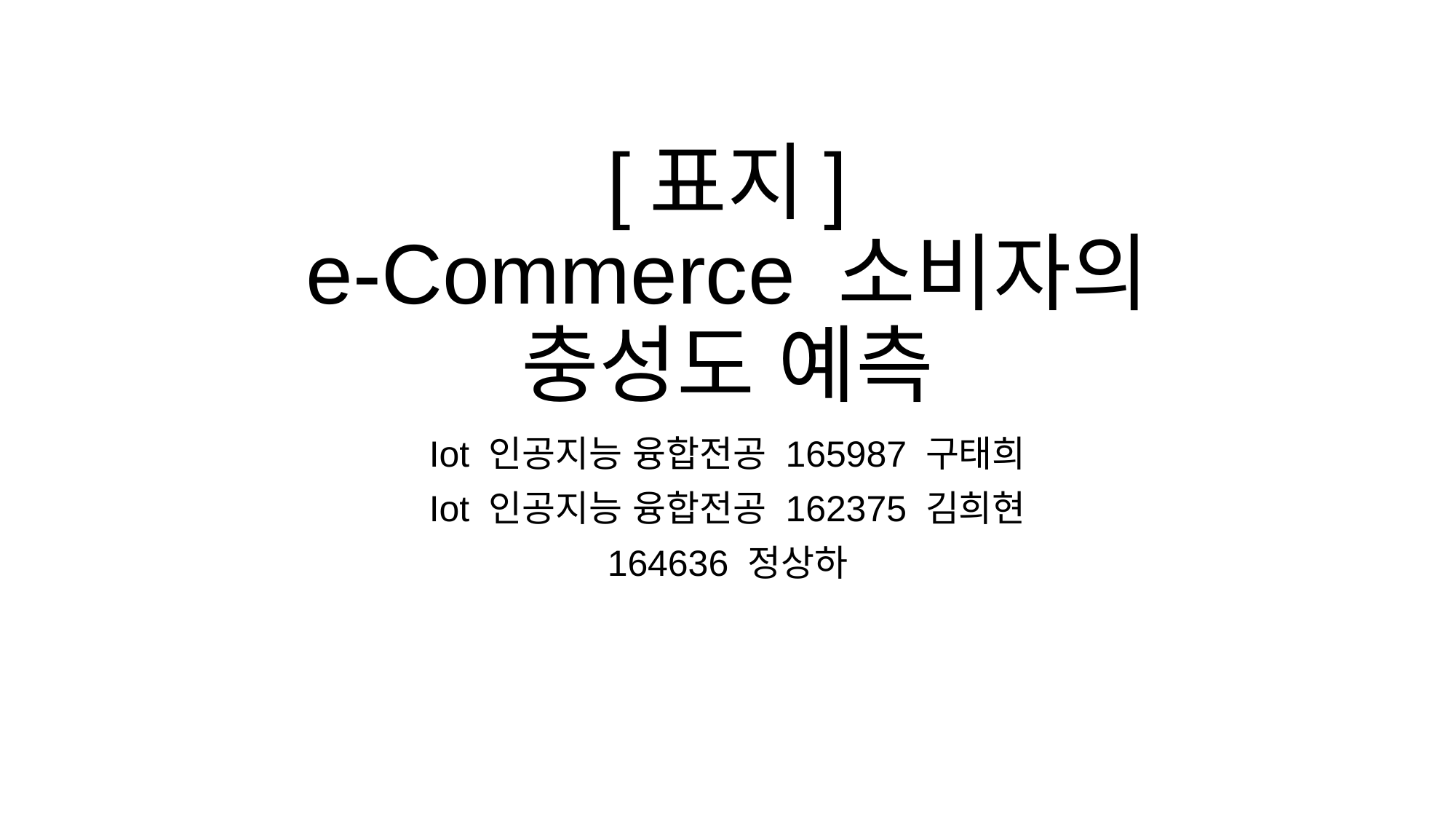

# [표지] e-Commerce 소비자의 충성도 예측
Iot 인공지능 융합전공 165987 구태희
Iot 인공지능 융합전공 162375 김희현
164636 정상하